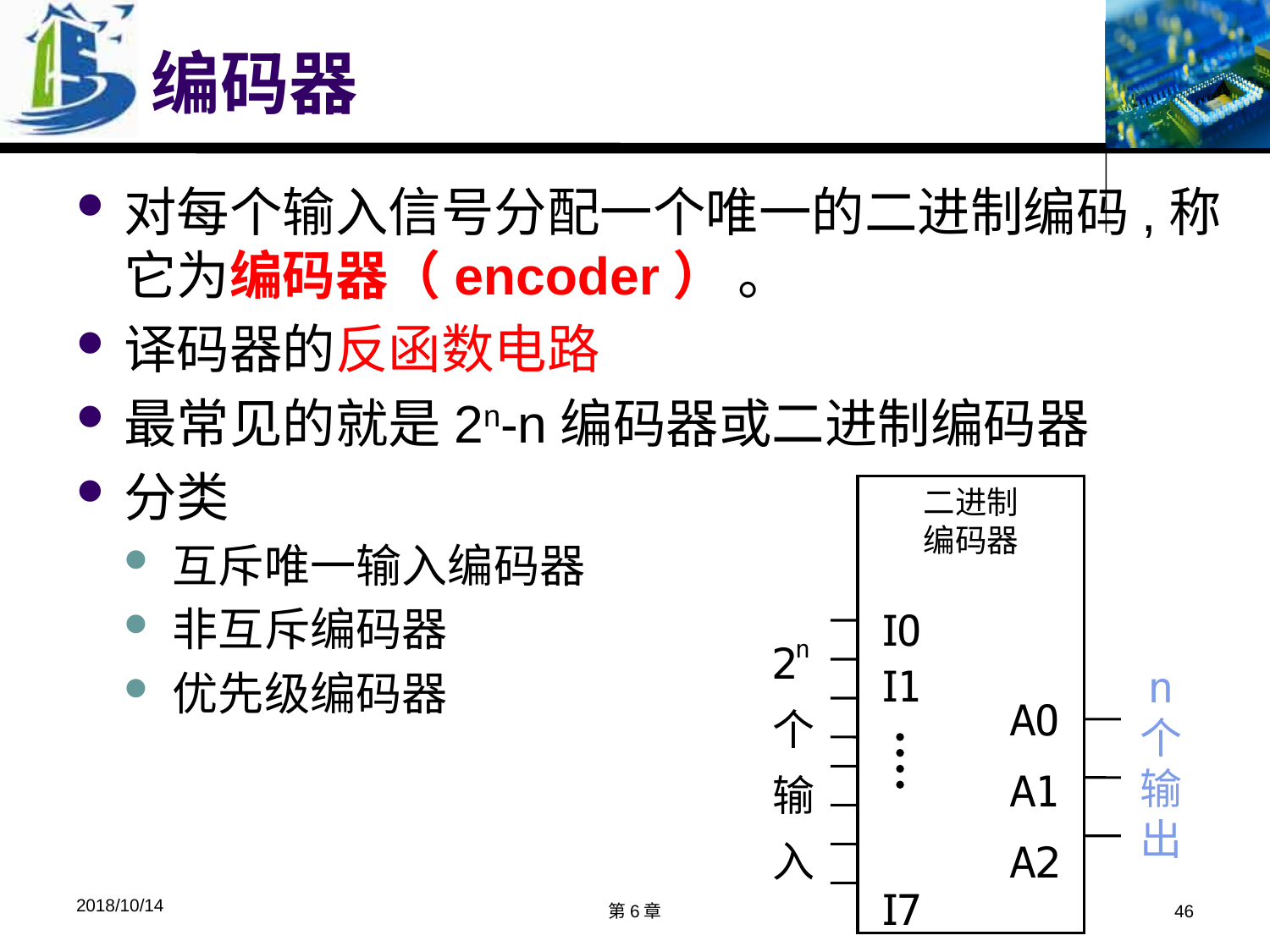

# 编码器
对每个输入信号分配一个唯一的二进制编码,称它为编码器（encoder） 。
译码器的反函数电路
最常见的就是2n-n编码器或二进制编码器
分类
互斥唯一输入编码器
非互斥编码器
优先级编码器

二进制
编码器
I0
I1

I7

A0
A1
A2

2n
个
输
入
n
个
输
出
2018/10/14
第6章
46